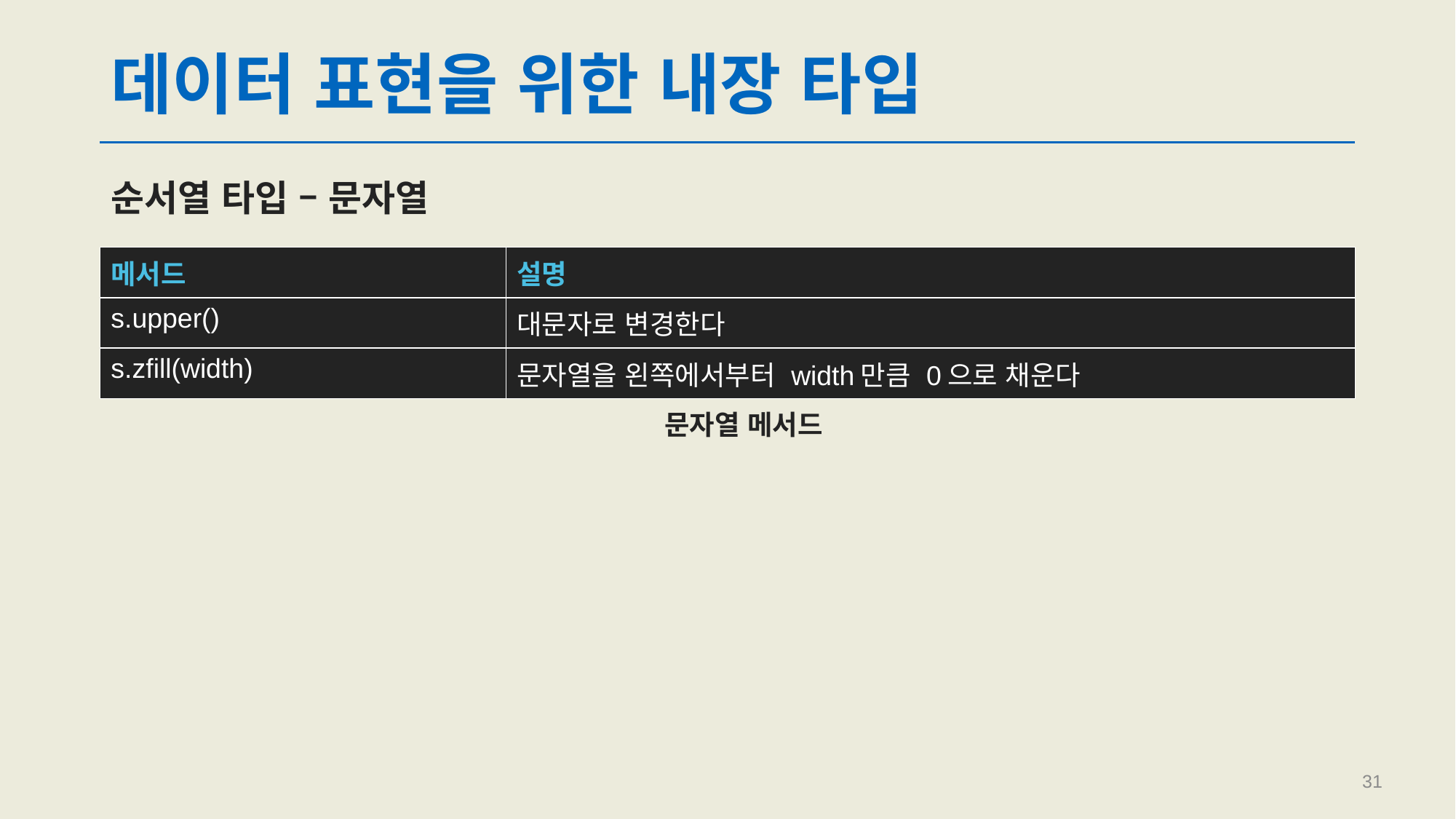

# 데이터 표현을 위한 내장 타입
순서열 타입 – 문자열
| 메서드 | 설명 |
| --- | --- |
| s.upper() | 대문자로 변경한다 |
| s.zfill(width) | 문자열을 왼쪽에서부터 width만큼 0으로 채운다 |
문자열 메서드
31